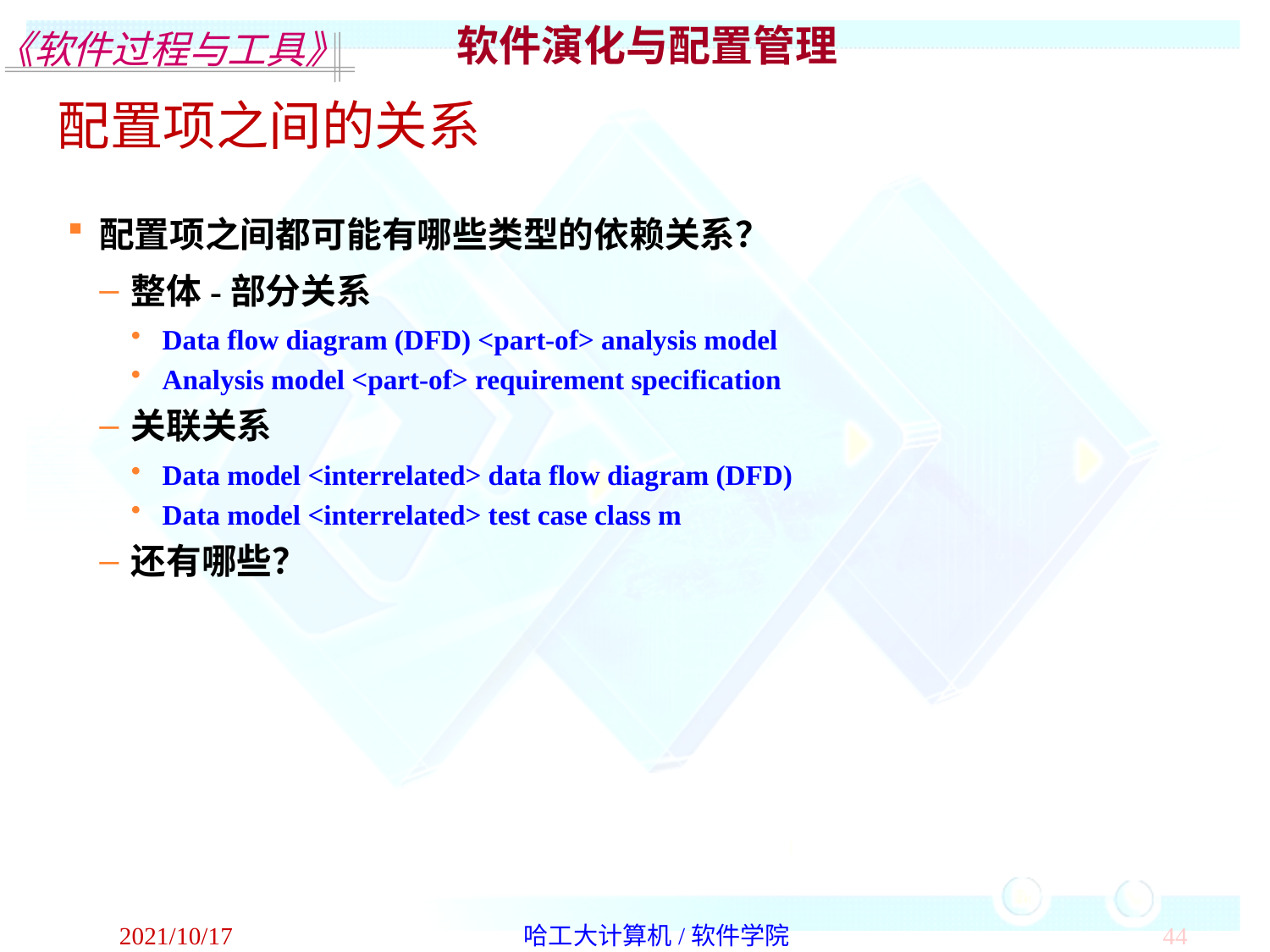

软件演化与配置管理
配置项之间的关系
配置项之间都可能有哪些类型的依赖关系？
整体-部分关系
Data flow diagram (DFD) <part-of> analysis model
Analysis model <part-of> requirement specification
关联关系
Data model <interrelated> data flow diagram (DFD)
Data model <interrelated> test case class m
还有哪些？